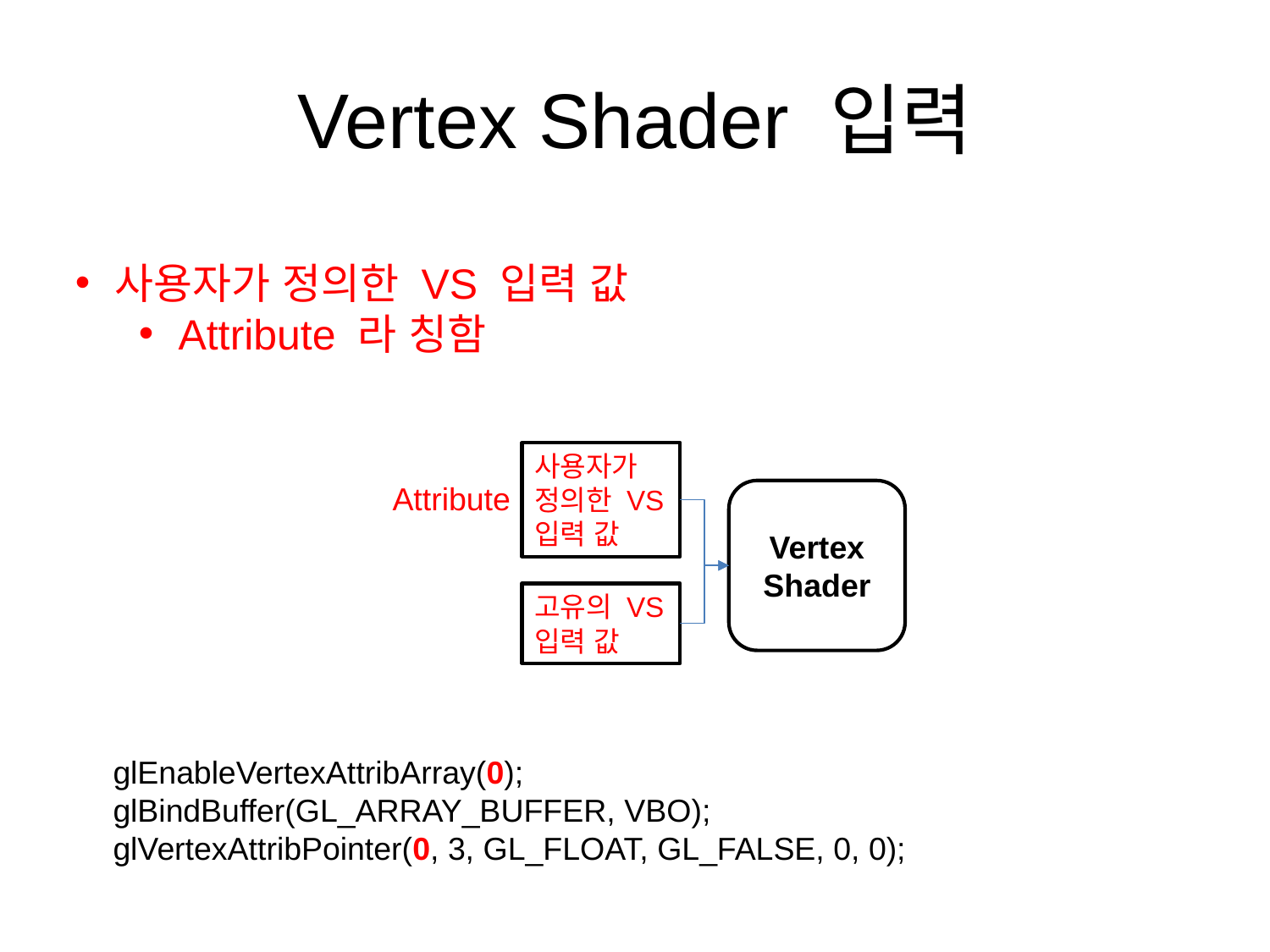

# Vertex Shader 입력
사용자가 정의한 VS 입력 값
Attribute 라 칭함
사용자가 정의한 VS 입력 값
Attribute
Vertex Shader
고유의 VS입력 값
glEnableVertexAttribArray(0);
glBindBuffer(GL_ARRAY_BUFFER, VBO);
glVertexAttribPointer(0, 3, GL_FLOAT, GL_FALSE, 0, 0);